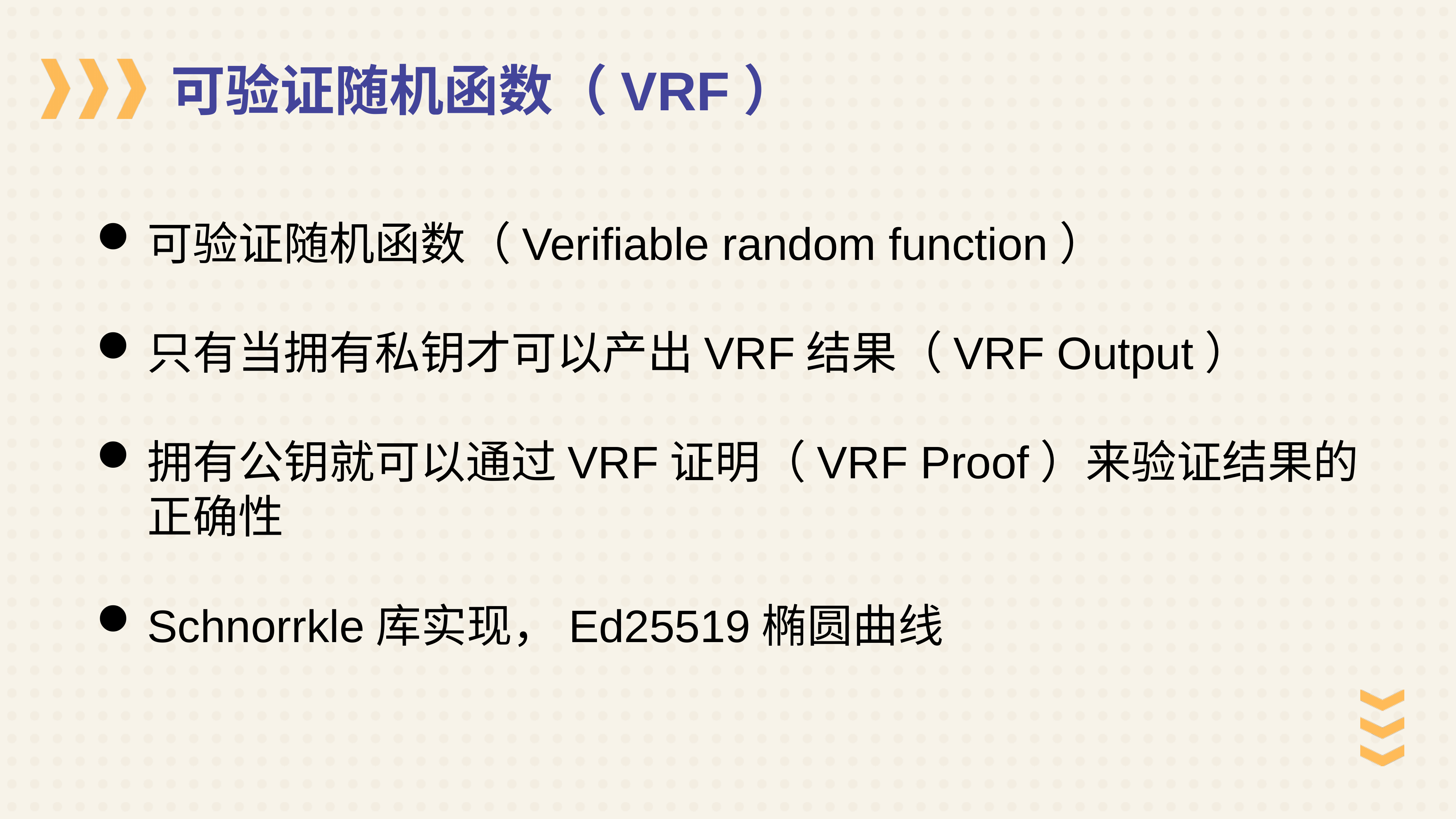

可验证随机函数（VRF）

可验证随机函数（Verifiable random function）

只有当拥有私钥才可以产出VRF结果（VRF Output）

拥有公钥就可以通过VRF证明（VRF Proof）来验证结果的正确性

Schnorrkle库实现，Ed25519椭圆曲线